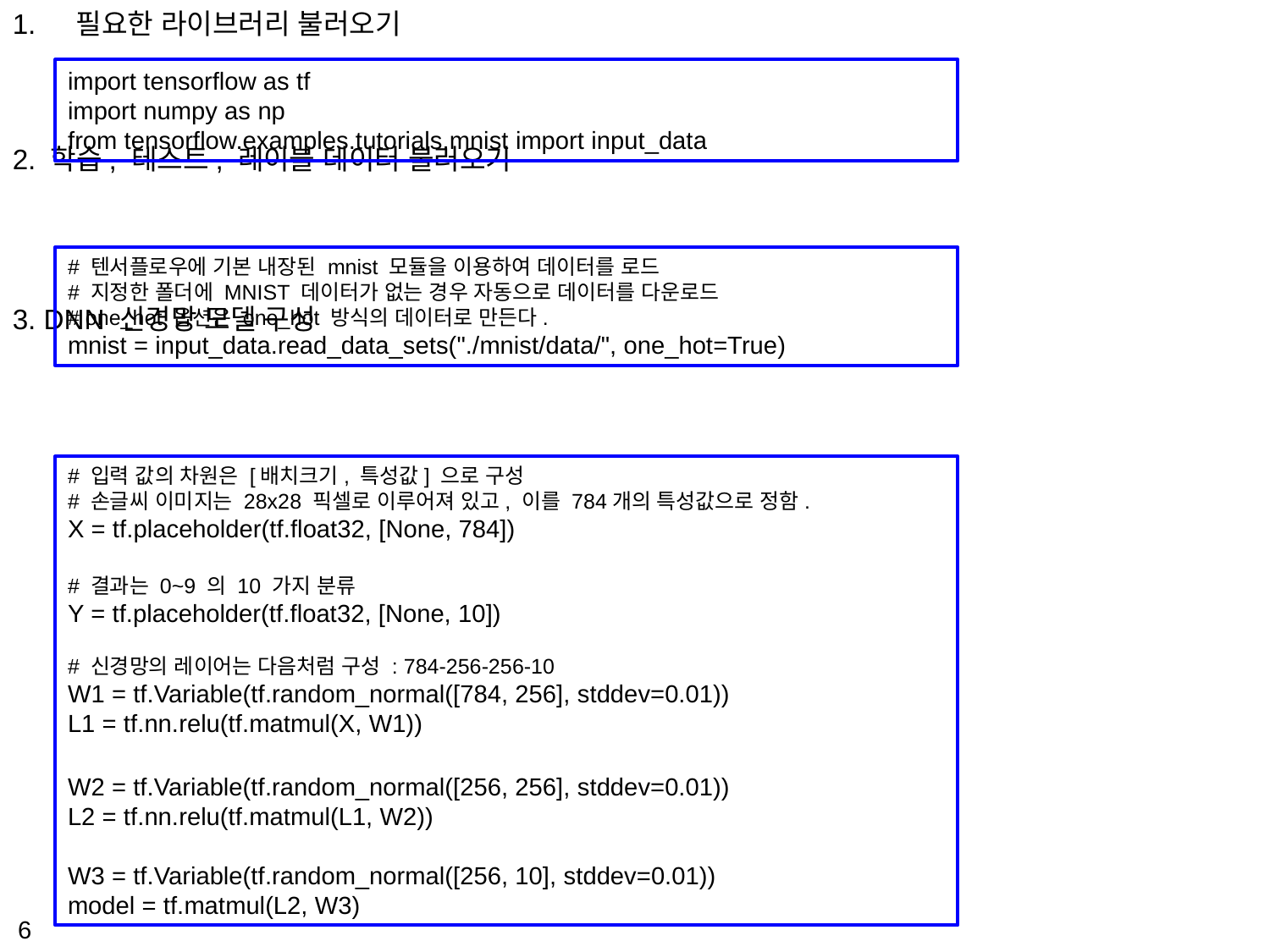

필요한 라이브러리 불러오기

2. 학습, 테스트, 레이블 데이터 불러오기

3. DNN 신경망 모델 구성

import tensorflow as tf
import numpy as np
from tensorflow.examples.tutorials.mnist import input_data
# 텐서플로우에 기본 내장된 mnist 모듈을 이용하여 데이터를 로드
# 지정한 폴더에 MNIST 데이터가 없는 경우 자동으로 데이터를 다운로드
# one_hot 옵션은 one_hot 방식의 데이터로 만든다.
mnist = input_data.read_data_sets("./mnist/data/", one_hot=True)
# 입력 값의 차원은 [배치크기, 특성값] 으로 구성
# 손글씨 이미지는 28x28 픽셀로 이루어져 있고, 이를 784개의 특성값으로 정함.
X = tf.placeholder(tf.float32, [None, 784])

# 결과는 0~9 의 10 가지 분류
Y = tf.placeholder(tf.float32, [None, 10])

# 신경망의 레이어는 다음처럼 구성 : 784-256-256-10
W1 = tf.Variable(tf.random_normal([784, 256], stddev=0.01))
L1 = tf.nn.relu(tf.matmul(X, W1))

W2 = tf.Variable(tf.random_normal([256, 256], stddev=0.01))
L2 = tf.nn.relu(tf.matmul(L1, W2))

W3 = tf.Variable(tf.random_normal([256, 10], stddev=0.01))
model = tf.matmul(L2, W3)
6